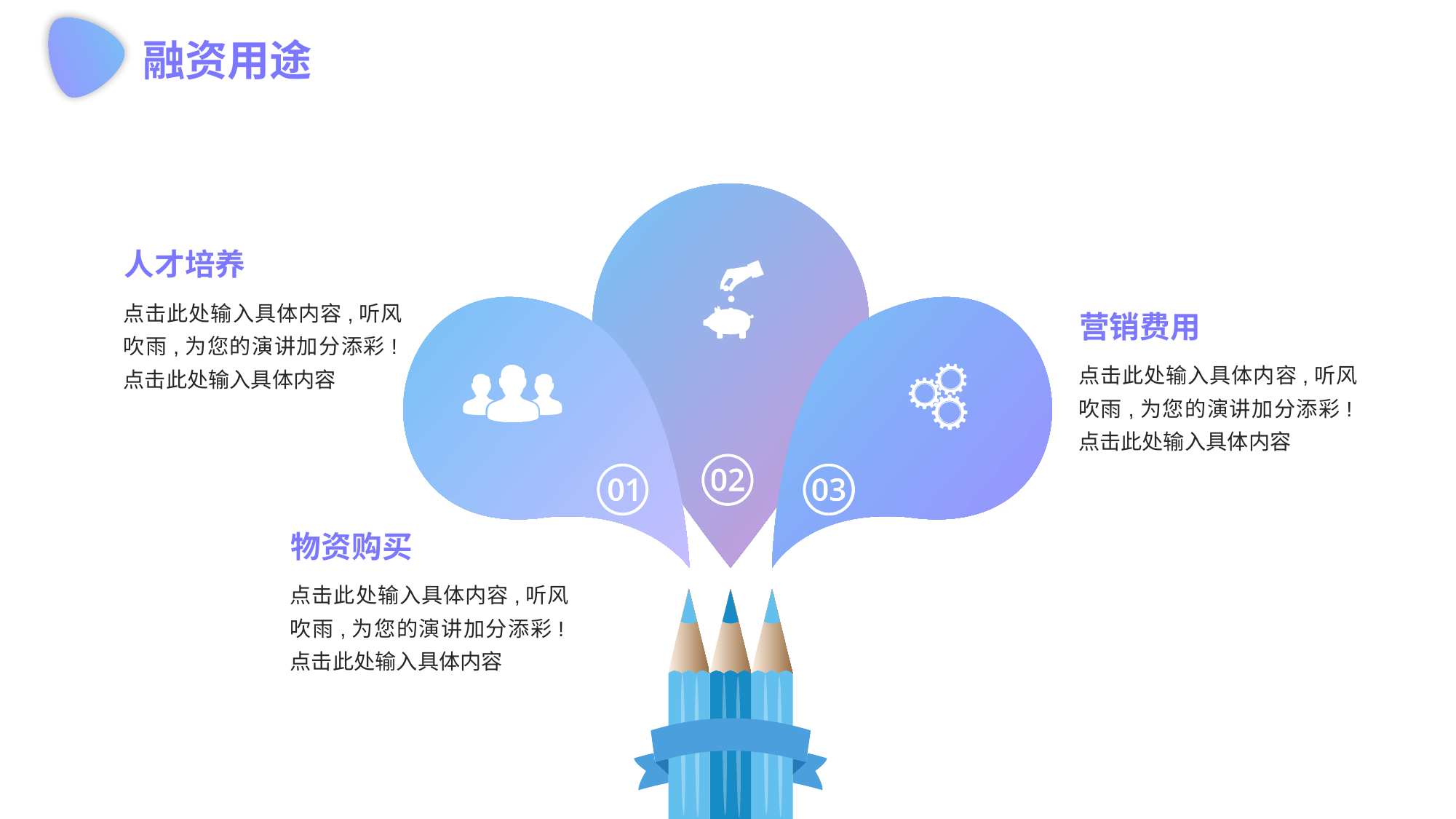

融资用途

人才培养

点击此处输入具体内容,听风吹雨,为您的演讲加分添彩!点击此处输入具体内容

营销费用
点击此处输入具体内容,听风吹雨,为您的演讲加分添彩!点击此处输入具体内容

物资购买
点击此处输入具体内容,听风吹雨,为您的演讲加分添彩!点击此处输入具体内容